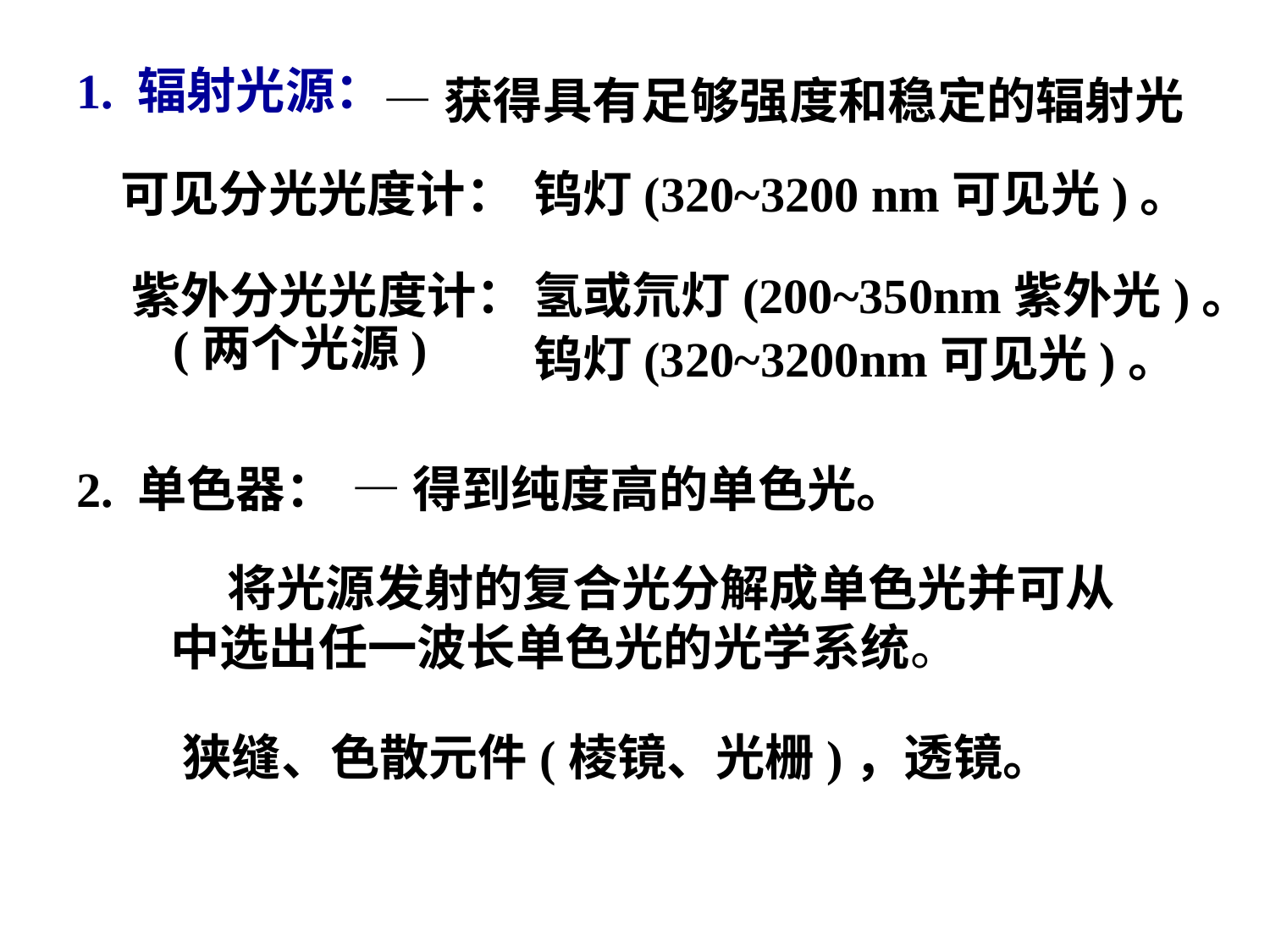

1. 辐射光源：
—获得具有足够强度和稳定的辐射光
可见分光光度计：
钨灯(320~3200 nm可见光)。
紫外分光光度计：
氢或氘灯(200~350nm紫外光)。
(两个光源)
钨灯(320~3200nm可见光)。
2. 单色器：
—得到纯度高的单色光。
    将光源发射的复合光分解成单色光并可从中选出任一波长单色光的光学系统。
狭缝、色散元件(棱镜、光栅)，透镜。